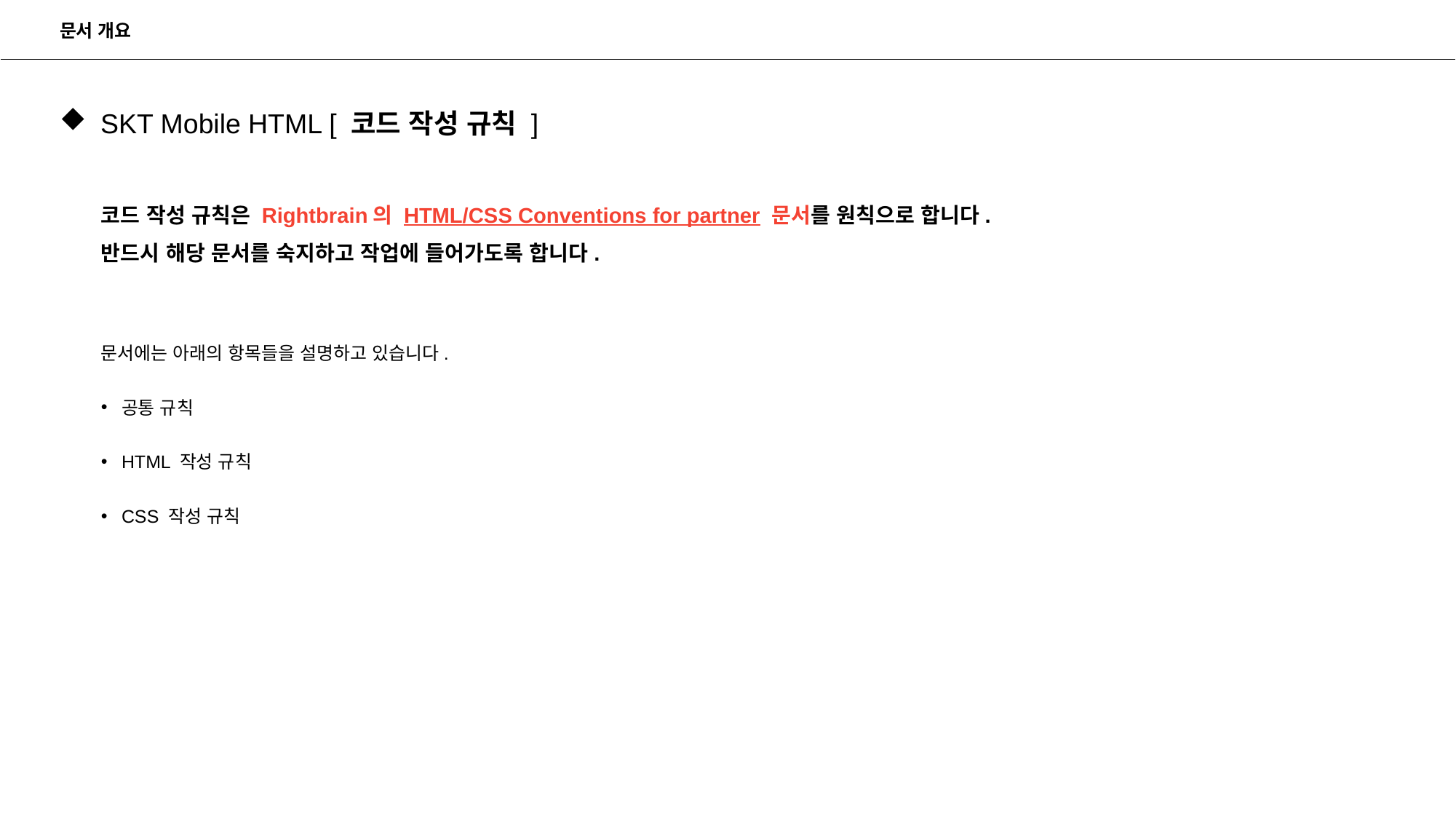

문서 개요
SKT Mobile HTML [ 코드 작성 규칙 ]
코드 작성 규칙은 Rightbrain의 HTML/CSS Conventions for partner 문서를 원칙으로 합니다.
반드시 해당 문서를 숙지하고 작업에 들어가도록 합니다.

문서에는 아래의 항목들을 설명하고 있습니다.
공통 규칙
HTML 작성 규칙
CSS 작성 규칙